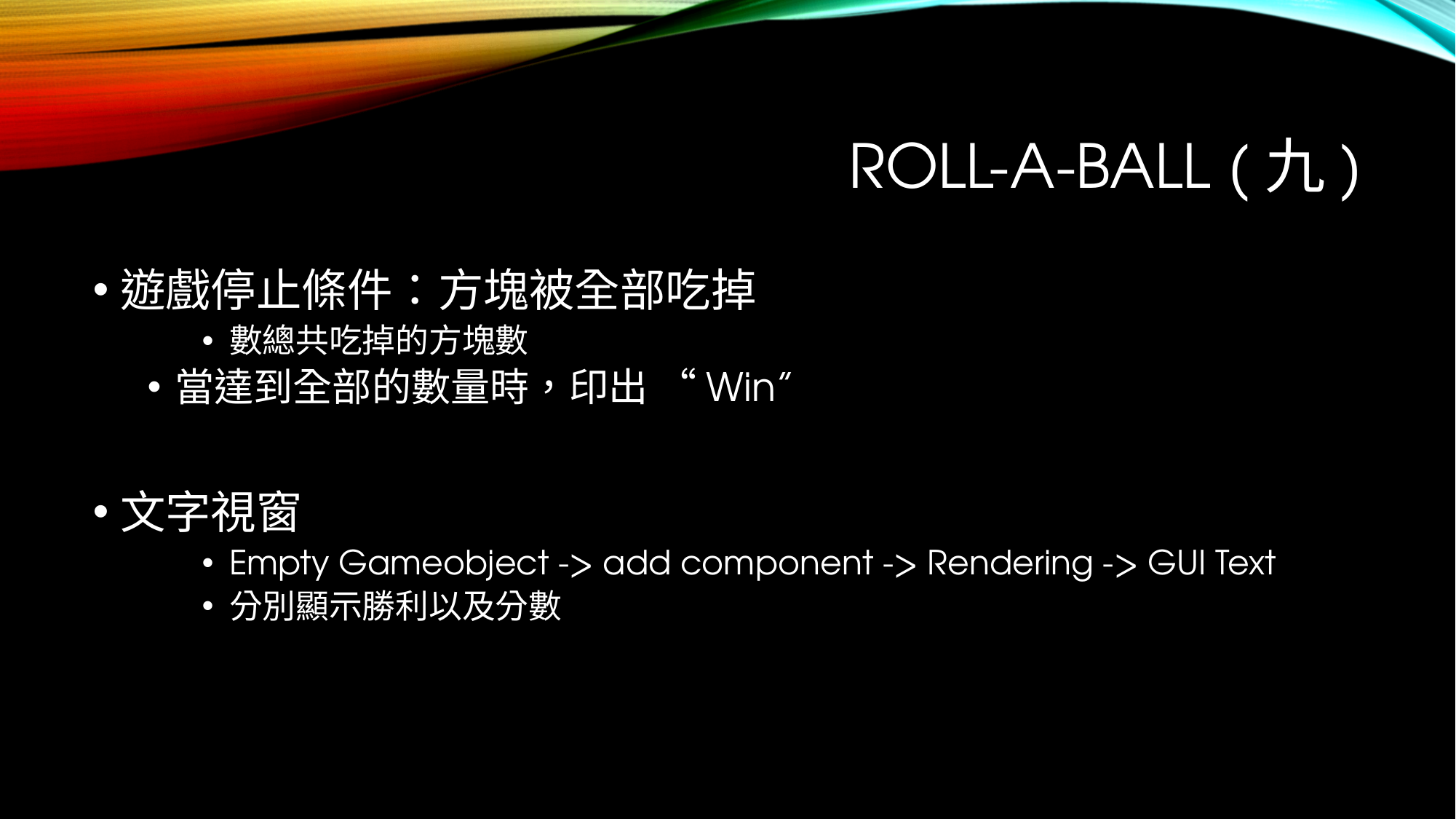

# Roll-A-Ball (九)
遊戲停止條件：方塊被全部吃掉
數總共吃掉的方塊數
當達到全部的數量時，印出 “Win”

文字視窗
Empty Gameobject -> add component -> Rendering -> GUI Text
分別顯示勝利以及分數